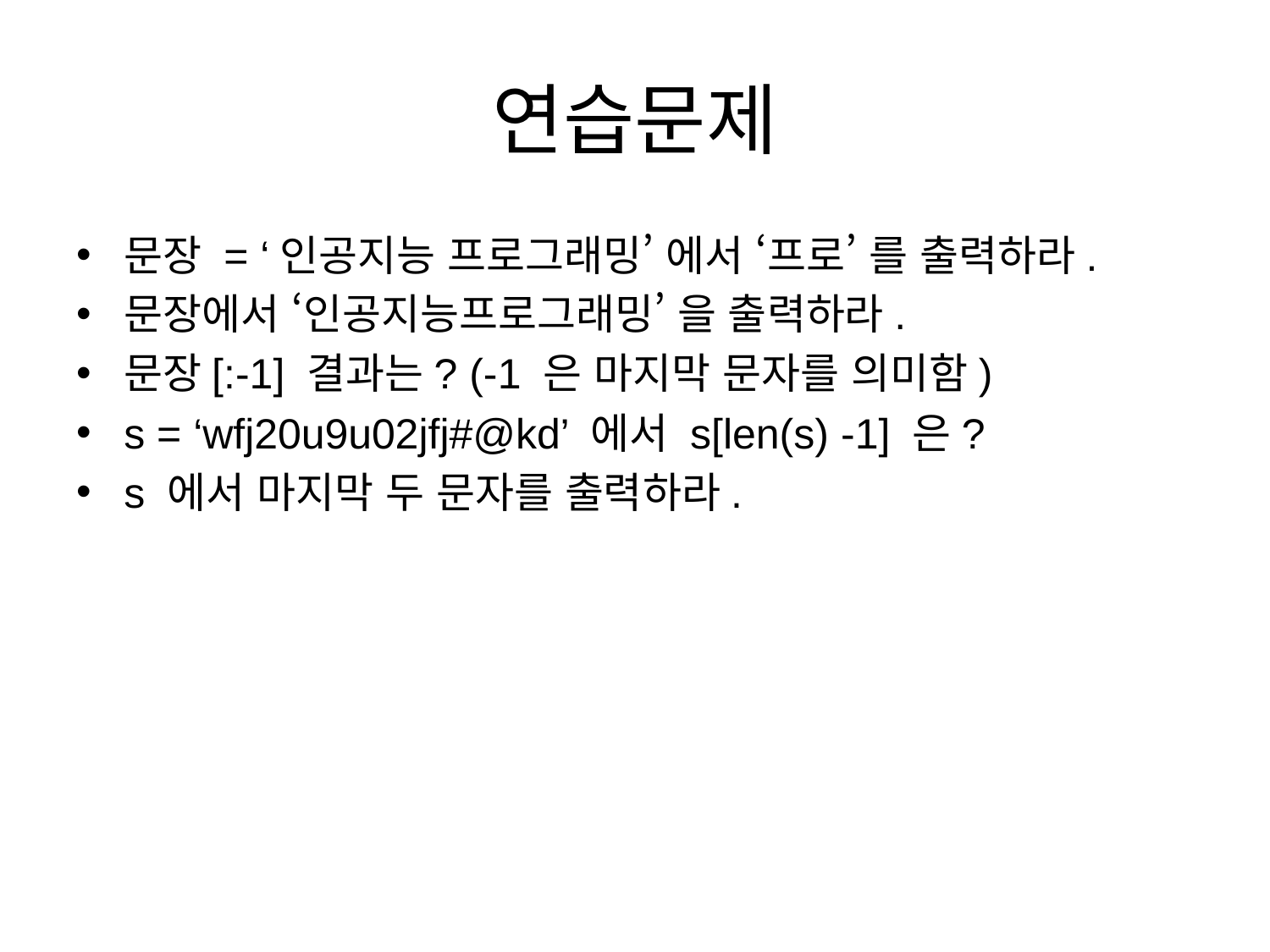

# 연습문제
문장 = ‘인공지능 프로그래밍’ 에서 ‘프로’ 를 출력하라.
문장에서 ‘인공지능프로그래밍’ 을 출력하라.
문장[:-1] 결과는? (-1 은 마지막 문자를 의미함)
s = ‘wfj20u9u02jfj#@kd’ 에서 s[len(s) -1] 은?
s 에서 마지막 두 문자를 출력하라.